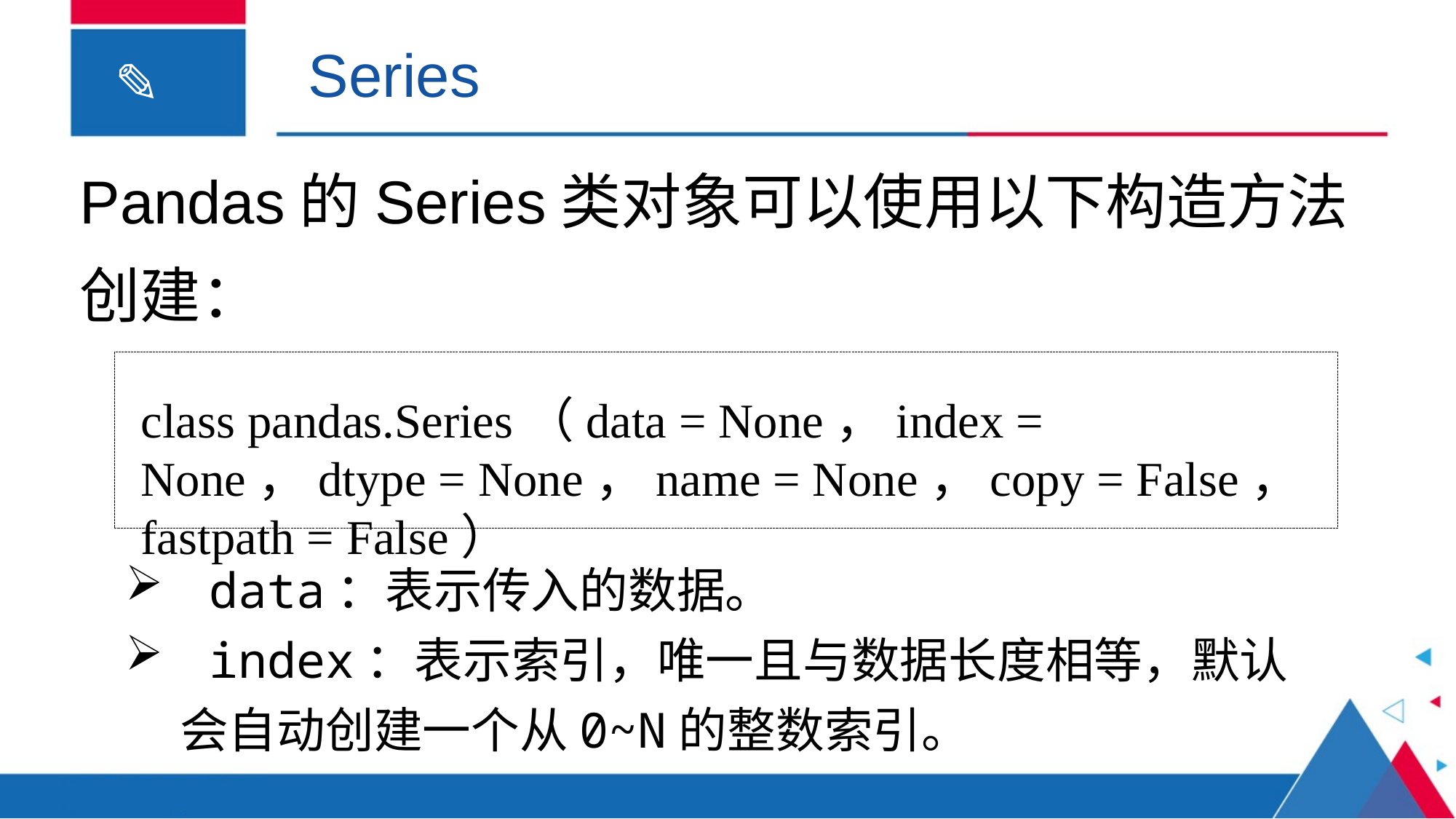

Series
Pandas的Series类对象可以使用以下构造方法创建：

class pandas.Series（data = None，index = None，dtype = None，name = None，copy = False，fastpath = False）
 data：表示传入的数据。
 index：表示索引，唯一且与数据长度相等，默认会自动创建一个从0~N的整数索引。